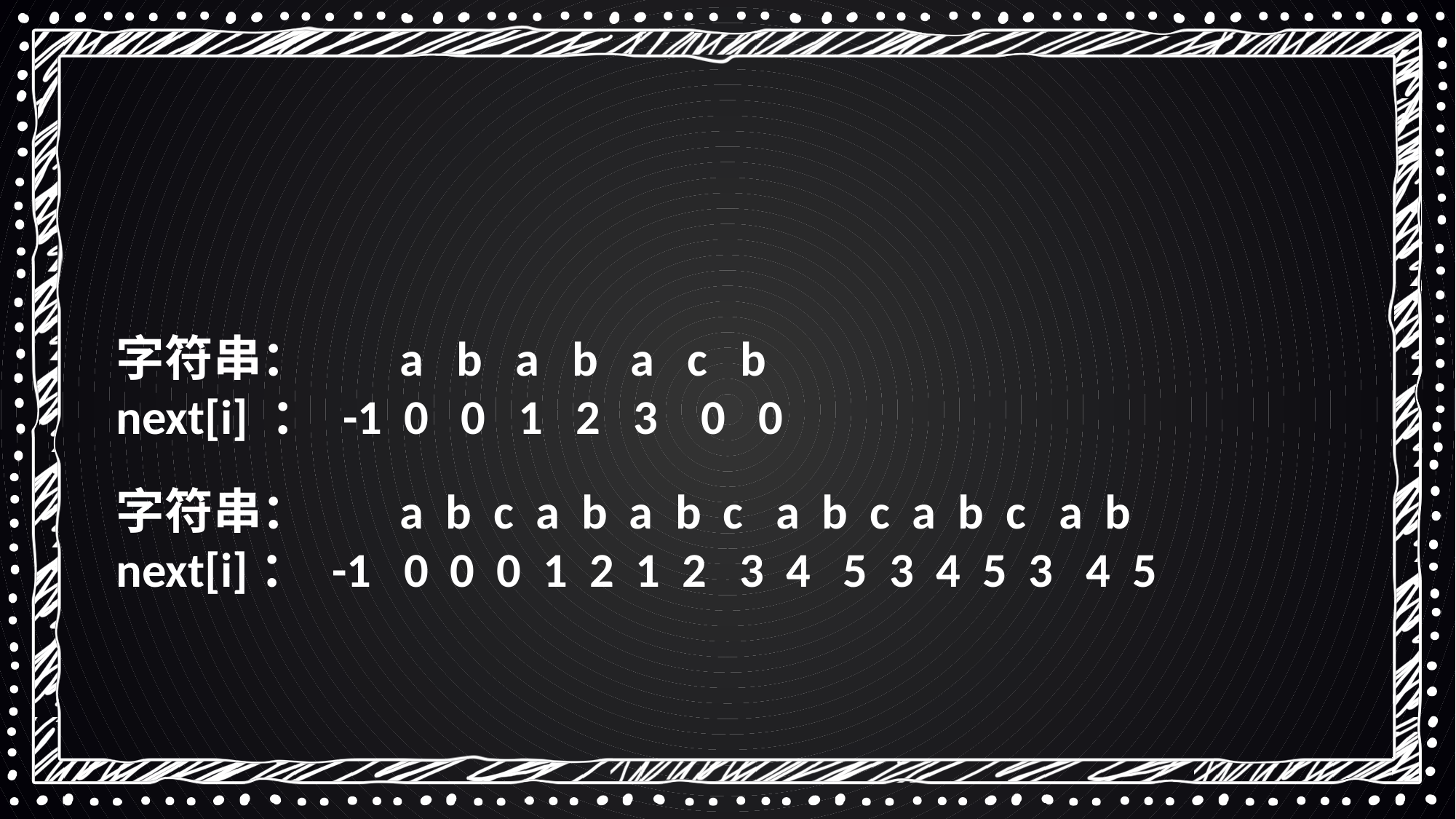

字符串：       a   b   a   b   a   c   b
next[i] ： -1  0   0   1   2   3    0   0
字符串：       a  b  c  a  b  a  b  c   a  b  c  a  b  c   a  b
next[i]： -1   0  0  0  1  2  1  2   3  4   5  3  4  5  3   4  5